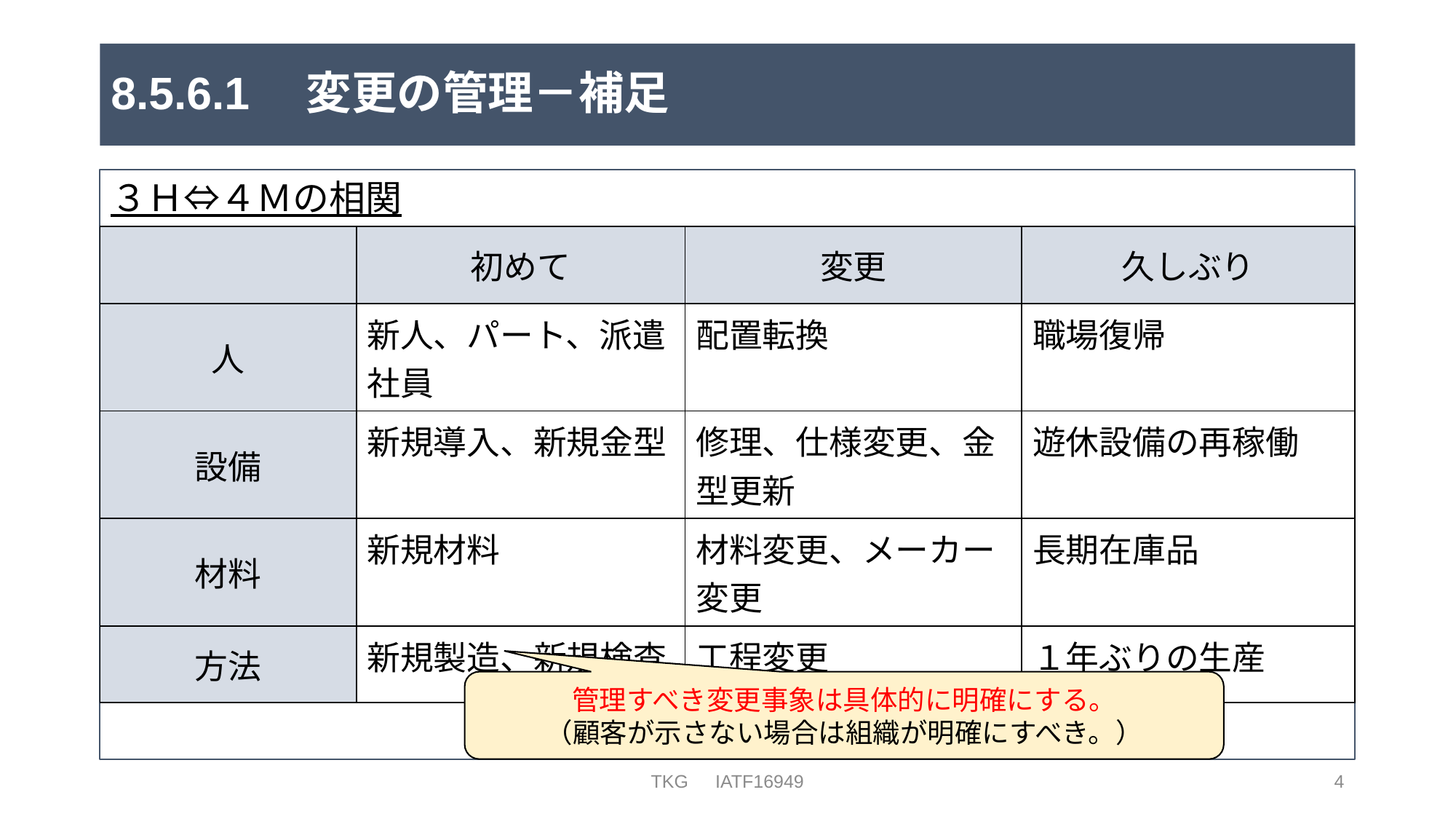

# 8.5.6.1　変更の管理－補足
３Ｈ⇔４Ｍの相関
|  | 初めて | 変更 | 久しぶり |
| --- | --- | --- | --- |
| 人 | 新人、パート、派遣社員 | 配置転換 | 職場復帰 |
| 設備 | 新規導入、新規金型 | 修理、仕様変更、金型更新 | 遊休設備の再稼働 |
| 材料 | 新規材料 | 材料変更、メーカー変更 | 長期在庫品 |
| 方法 | 新規製造、新規検査 | 工程変更 | １年ぶりの生産 |
管理すべき変更事象は具体的に明確にする。
（顧客が示さない場合は組織が明確にすべき。）
TKG　IATF16949
4